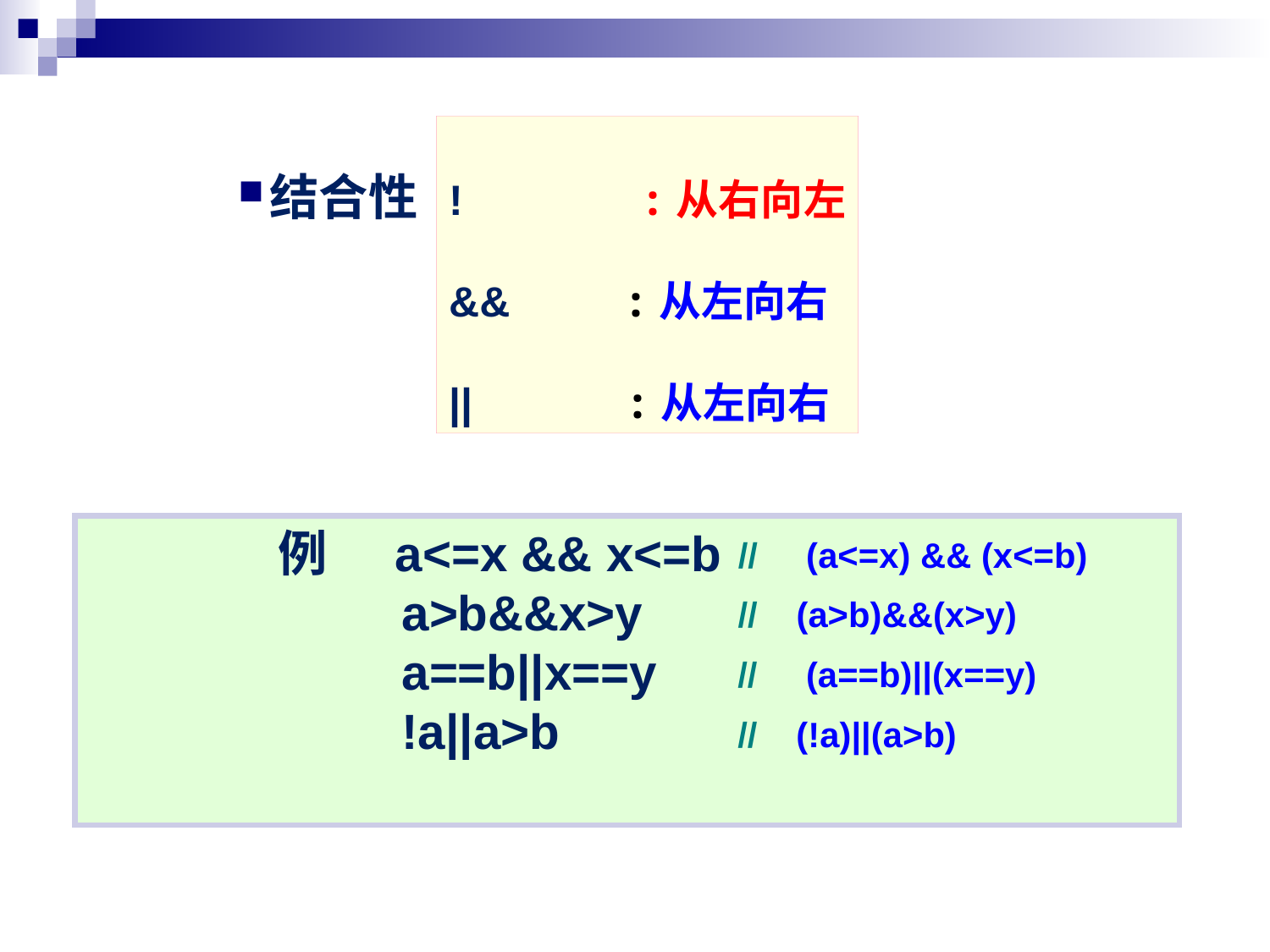

!       :从右向左

&&     :从左向右

||      :从左向右
结合性

例     a<=x && x<=b
         a>b&&x>y
         a==b||x==y
         !a||a>b

//     (a<=x) && (x<=b)
//    (a>b)&&(x>y)
//     (a==b)||(x==y)
//    (!a)||(a>b)
9